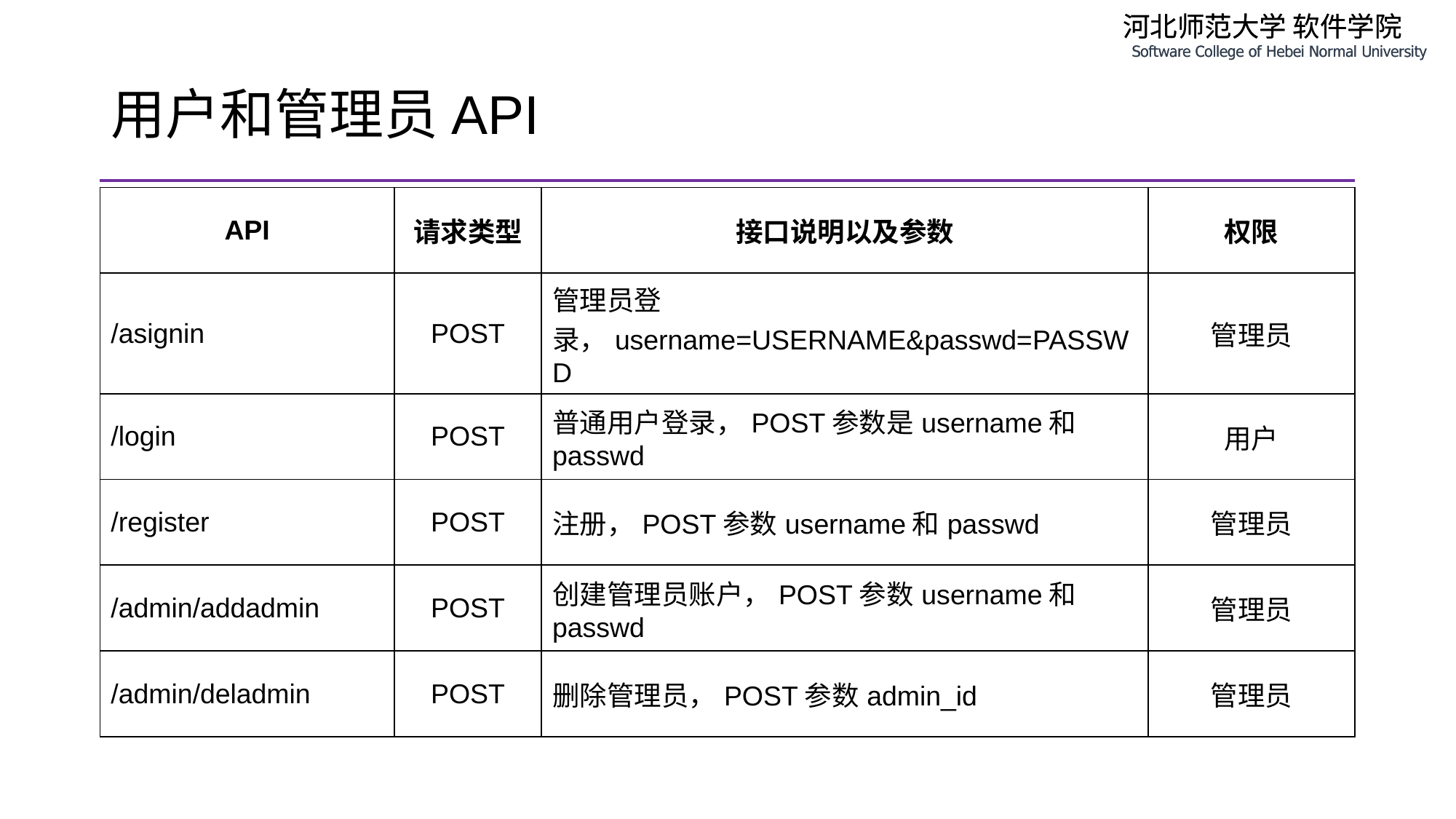

# 用户和管理员API
| API | 请求类型 | 接口说明以及参数 | 权限 |
| --- | --- | --- | --- |
| /asignin | POST | 管理员登录，username=USERNAME&passwd=PASSWD | 管理员 |
| /login | POST | 普通用户登录，POST参数是username和passwd | 用户 |
| /register | POST | 注册，POST参数username和passwd | 管理员 |
| /admin/addadmin | POST | 创建管理员账户，POST参数username和passwd | 管理员 |
| /admin/deladmin | POST | 删除管理员，POST参数admin\_id | 管理员 |